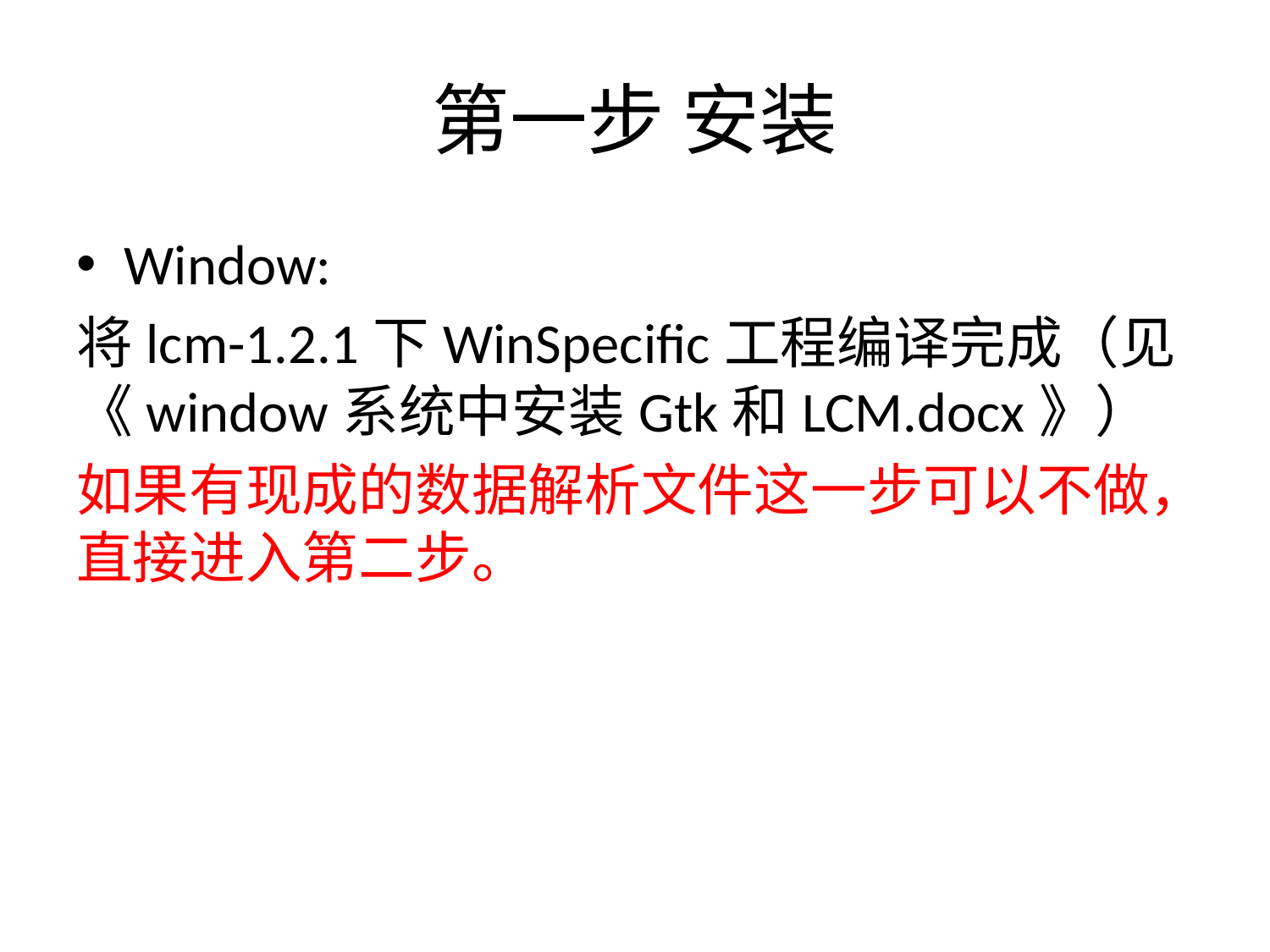

# 第一步 安装
Window:
将lcm-1.2.1下WinSpecific工程编译完成（见《window系统中安装Gtk和LCM.docx》）
如果有现成的数据解析文件这一步可以不做，直接进入第二步。